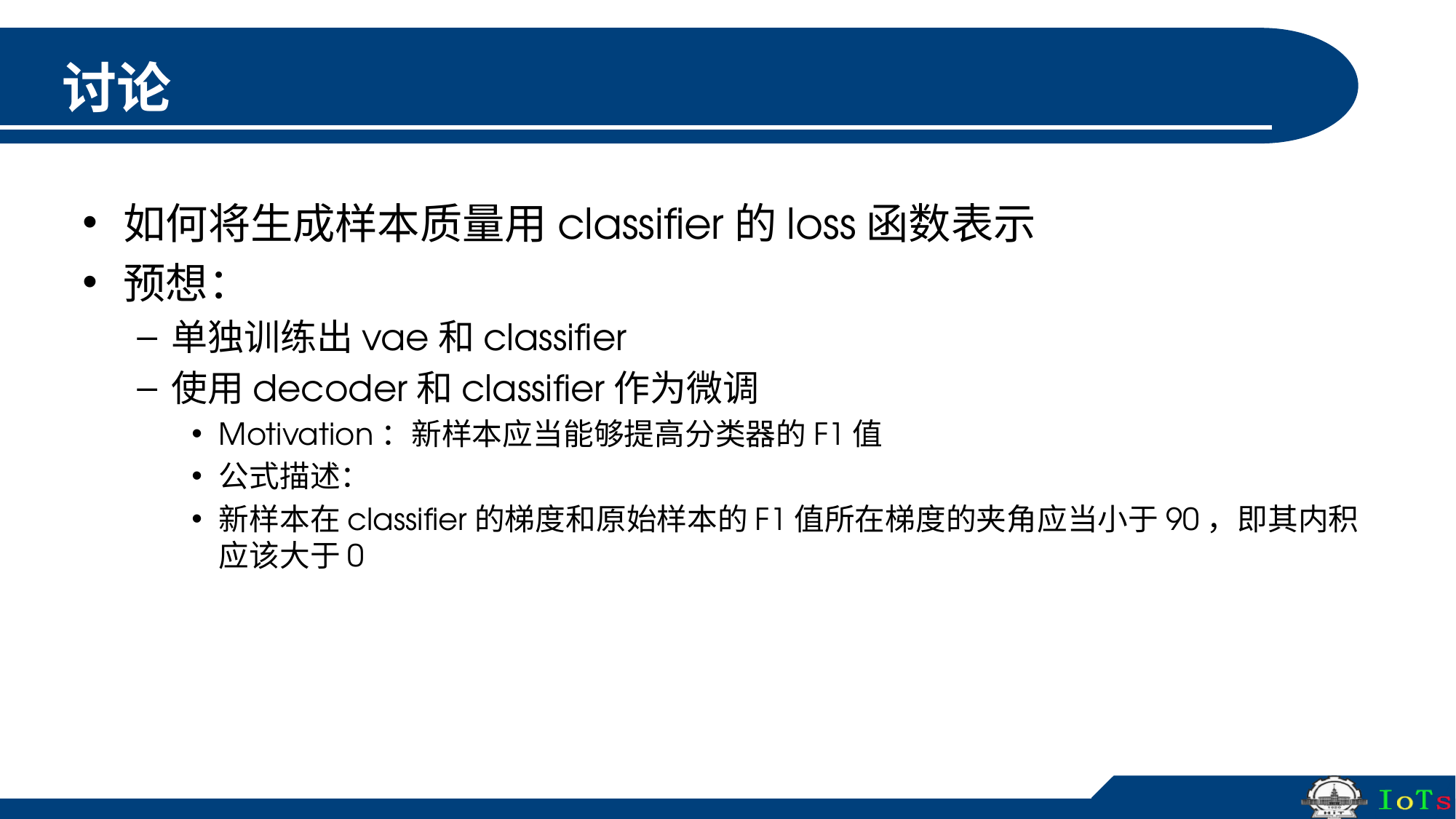

# 讨论
如何将生成样本质量用classifier的loss函数表示
预想：
单独训练出vae和classifier
使用decoder和classifier作为微调
Motivation：新样本应当能够提高分类器的F1值
公式描述：
新样本在classifier的梯度和原始样本的F1值所在梯度的夹角应当小于90，即其内积应该大于0